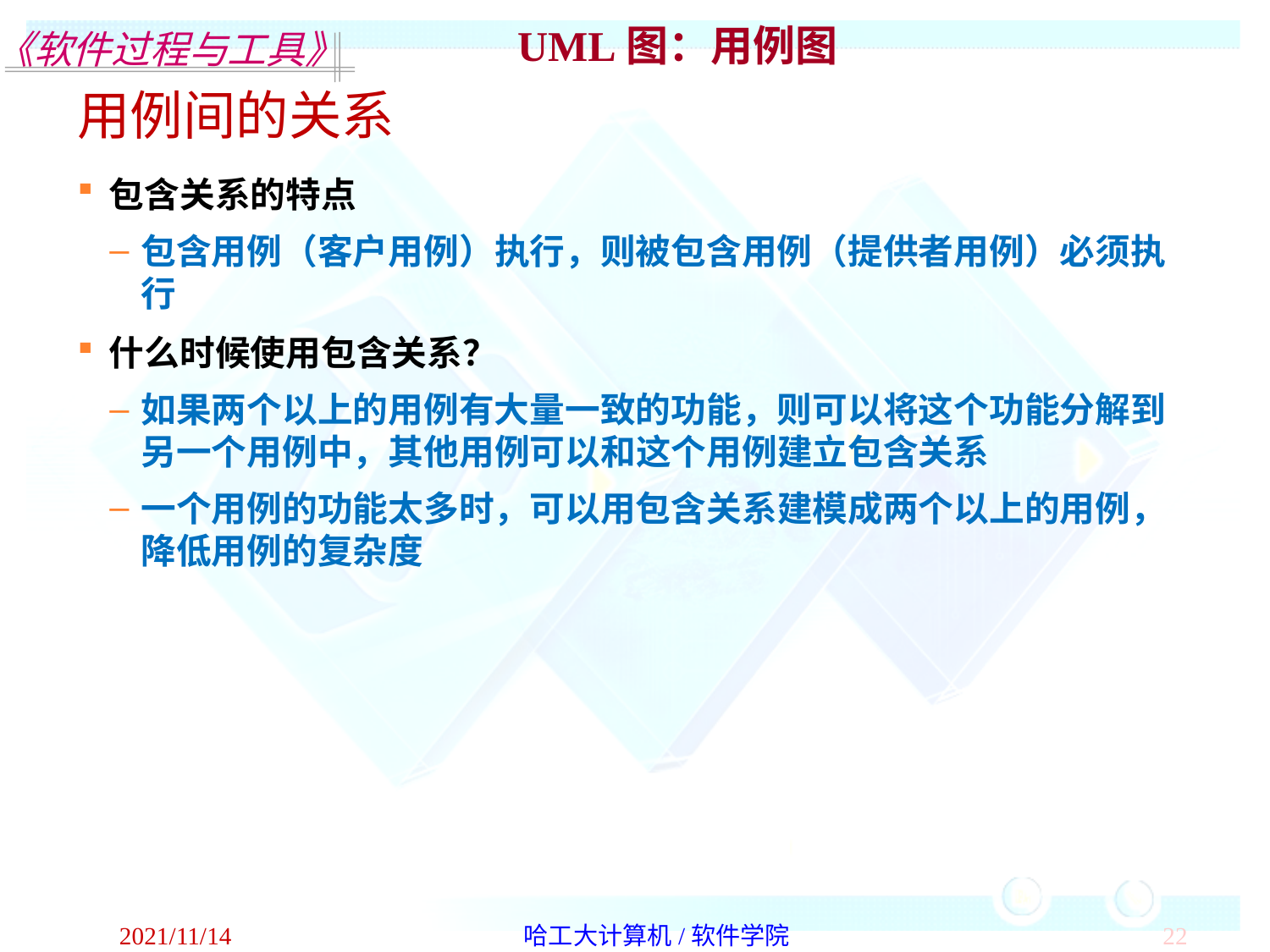

UML图：用例图
用例间的关系
包含关系的特点
包含用例（客户用例）执行，则被包含用例（提供者用例）必须执行
什么时候使用包含关系？
如果两个以上的用例有大量一致的功能，则可以将这个功能分解到另一个用例中，其他用例可以和这个用例建立包含关系
一个用例的功能太多时，可以用包含关系建模成两个以上的用例，降低用例的复杂度